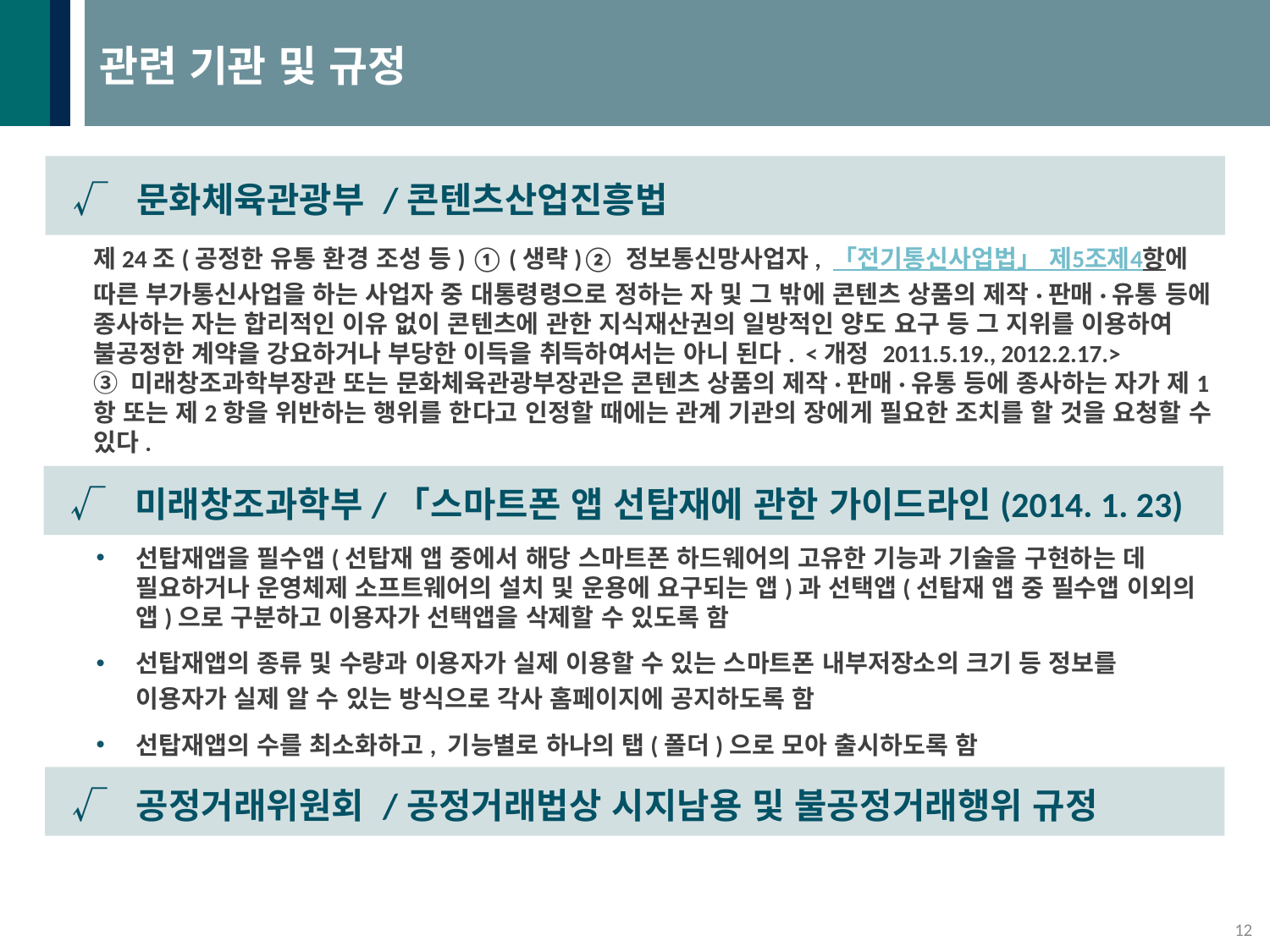

# 관련 기관 및 규정
√  문화체육관광부 /콘텐츠산업진흥법
제24조(공정한 유통 환경 조성 등) ① (생략)② 정보통신망사업자, 「전기통신사업법」 제5조제4항에 따른 부가통신사업을 하는 사업자 중 대통령령으로 정하는 자 및 그 밖에 콘텐츠 상품의 제작·판매·유통 등에 종사하는 자는 합리적인 이유 없이 콘텐츠에 관한 지식재산권의 일방적인 양도 요구 등 그 지위를 이용하여 불공정한 계약을 강요하거나 부당한 이득을 취득하여서는 아니 된다.  <개정 2011.5.19., 2012.2.17.>
③ 미래창조과학부장관 또는 문화체육관광부장관은 콘텐츠 상품의 제작·판매·유통 등에 종사하는 자가 제1항 또는 제2항을 위반하는 행위를 한다고 인정할 때에는 관계 기관의 장에게 필요한 조치를 할 것을 요청할 수 있다.

√  미래창조과학부/「스마트폰 앱 선탑재에 관한 가이드라인(2014. 1. 23)
선탑재앱을 필수앱(선탑재 앱 중에서 해당 스마트폰 하드웨어의 고유한 기능과 기술을 구현하는 데 필요하거나 운영체제 소프트웨어의 설치 및 운용에 요구되는 앱)과 선택앱(선탑재 앱 중 필수앱 이외의 앱)으로 구분하고 이용자가 선택앱을 삭제할 수 있도록 함
선탑재앱의 종류 및 수량과 이용자가 실제 이용할 수 있는 스마트폰 내부저장소의 크기 등 정보를 이용자가 실제 알 수 있는 방식으로 각사 홈페이지에 공지하도록 함
선탑재앱의 수를 최소화하고, 기능별로 하나의 탭(폴더)으로 모아 출시하도록 함
√  공정거래위원회 /공정거래법상 시지남용 및 불공정거래행위 규정